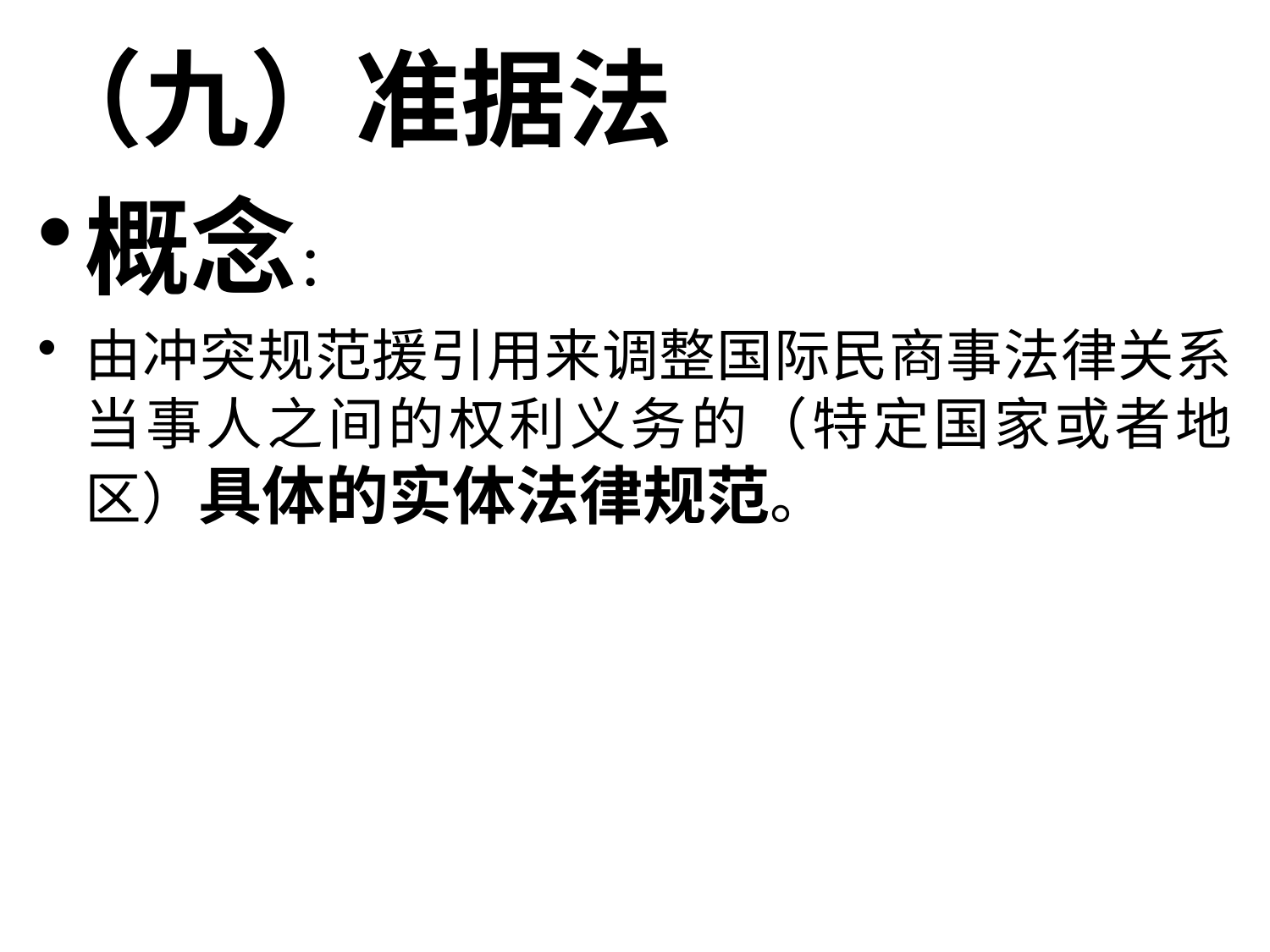

（九）准据法
概念：
由冲突规范援引用来调整国际民商事法律关系当事人之间的权利义务的（特定国家或者地区）具体的实体法律规范。